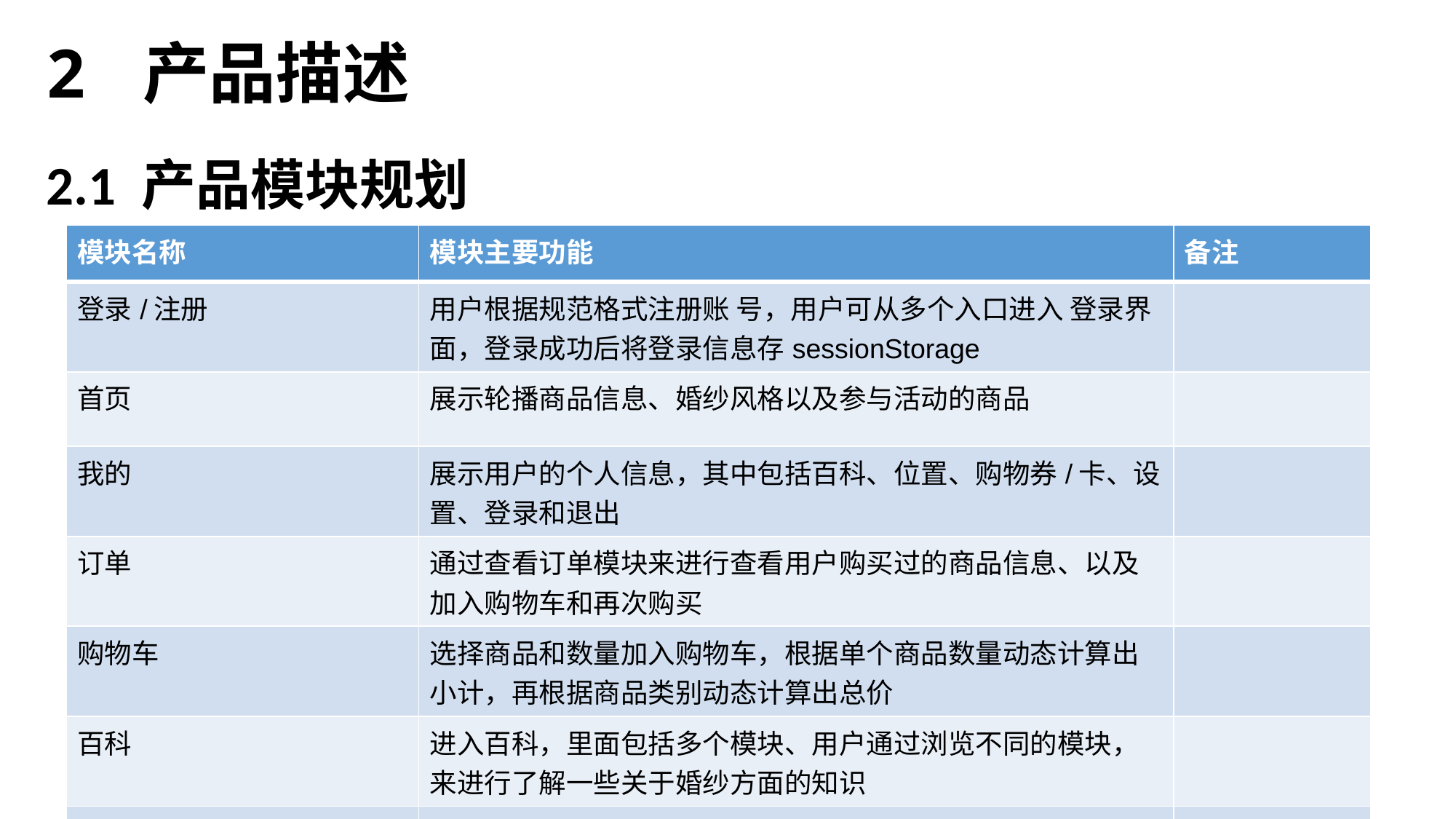

# 2 产品描述
2.1 产品模块规划
| 模块名称 | 模块主要功能 | 备注 |
| --- | --- | --- |
| 登录/注册 | ⽤户根据规范格式注册账 号，用户可从多个入口进入 登录界面，登录成功后将登录信息存sessionStorage |  |
| 首页 | 展示轮播商品信息、婚纱风格以及参与活动的商品 |  |
| 我的 | 展示用户的个人信息，其中包括百科、位置、购物券/卡、设置、登录和退出 |  |
| 订单 | 通过查看订单模块来进行查看用户购买过的商品信息、以及加入购物车和再次购买 |  |
| 购物车 | 选择商品和数量加入购物车，根据单个商品数量动态计算出小计，再根据商品类别动态计算出总价 |  |
| 百科 | 进入百科，里面包括多个模块、用户通过浏览不同的模块，来进行了解一些关于婚纱方面的知识 |  |
| 活动 | 参与活动的商品、通过活动来进行推销对应的商品 |  |